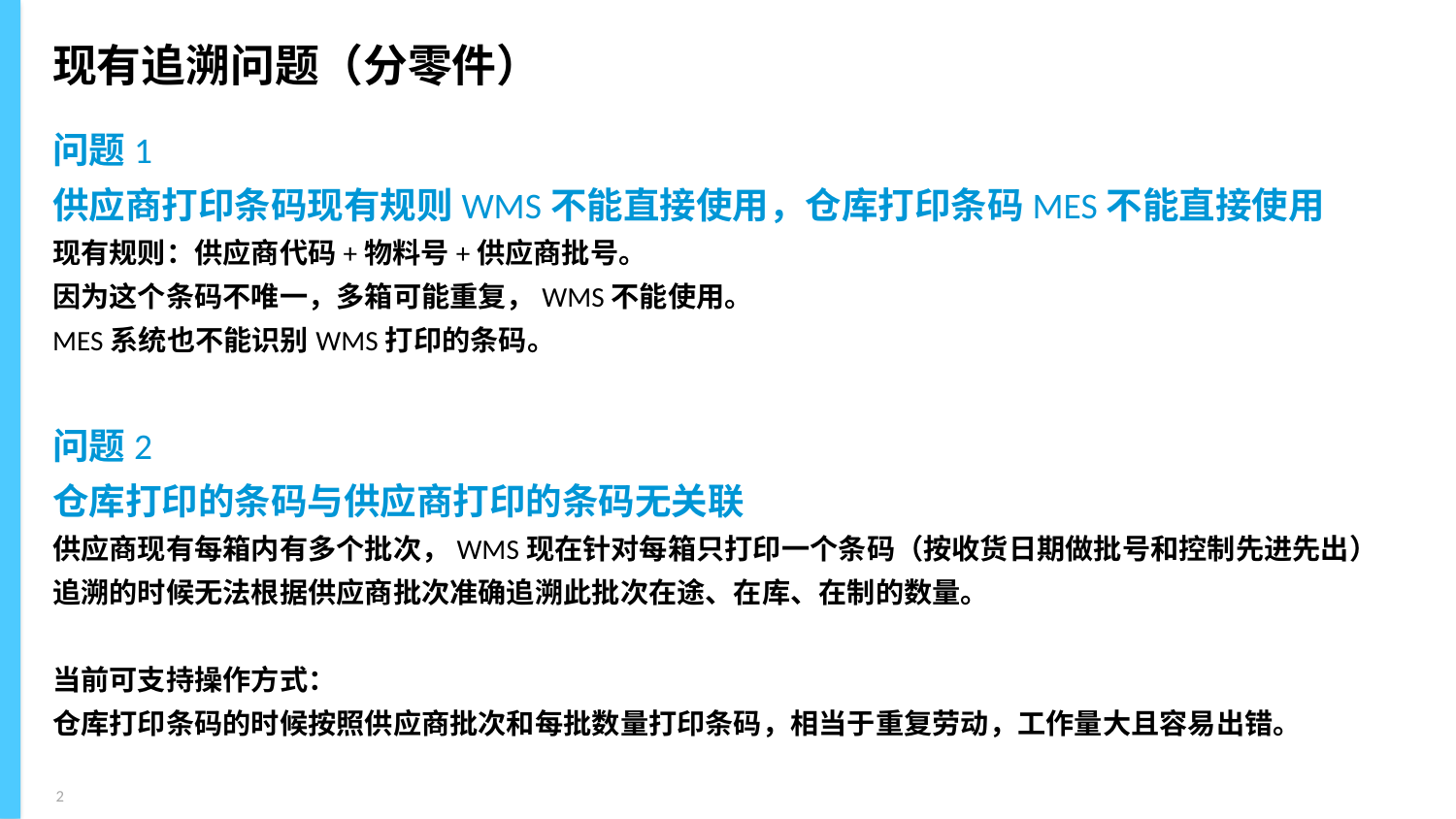

# 现有追溯问题（分零件）
问题1
供应商打印条码现有规则WMS不能直接使用，仓库打印条码MES不能直接使用
现有规则：供应商代码+物料号+供应商批号。
因为这个条码不唯一，多箱可能重复，WMS不能使用。
MES系统也不能识别WMS打印的条码。

问题2
仓库打印的条码与供应商打印的条码无关联
供应商现有每箱内有多个批次，WMS现在针对每箱只打印一个条码（按收货日期做批号和控制先进先出）
追溯的时候无法根据供应商批次准确追溯此批次在途、在库、在制的数量。

当前可支持操作方式：
仓库打印条码的时候按照供应商批次和每批数量打印条码，相当于重复劳动，工作量大且容易出错。

2